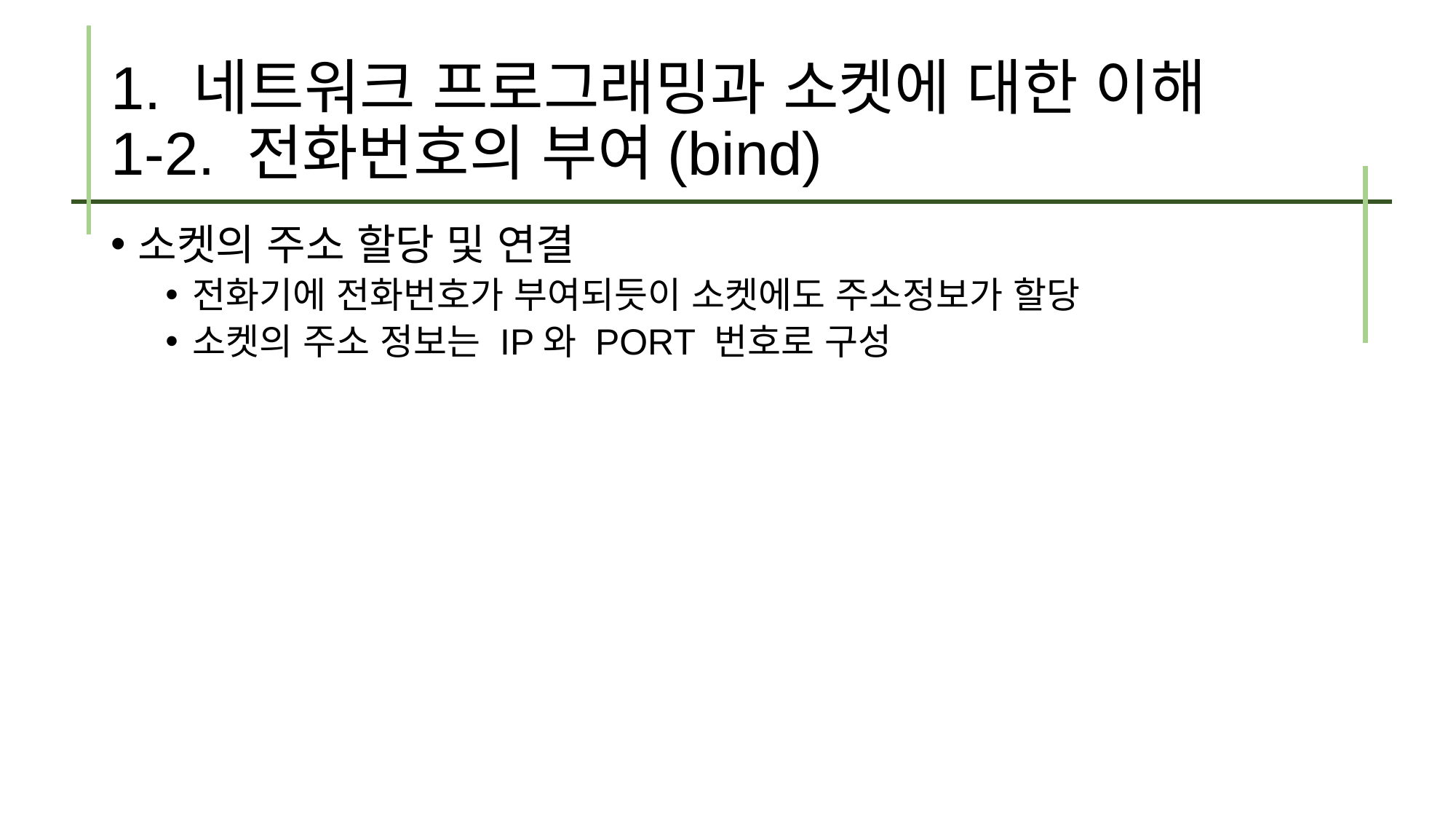

# 1. 네트워크 프로그래밍과 소켓에 대한 이해 1-2. 전화번호의 부여(bind)
소켓의 주소 할당 및 연결
전화기에 전화번호가 부여되듯이 소켓에도 주소정보가 할당
소켓의 주소 정보는 IP와 PORT 번호로 구성